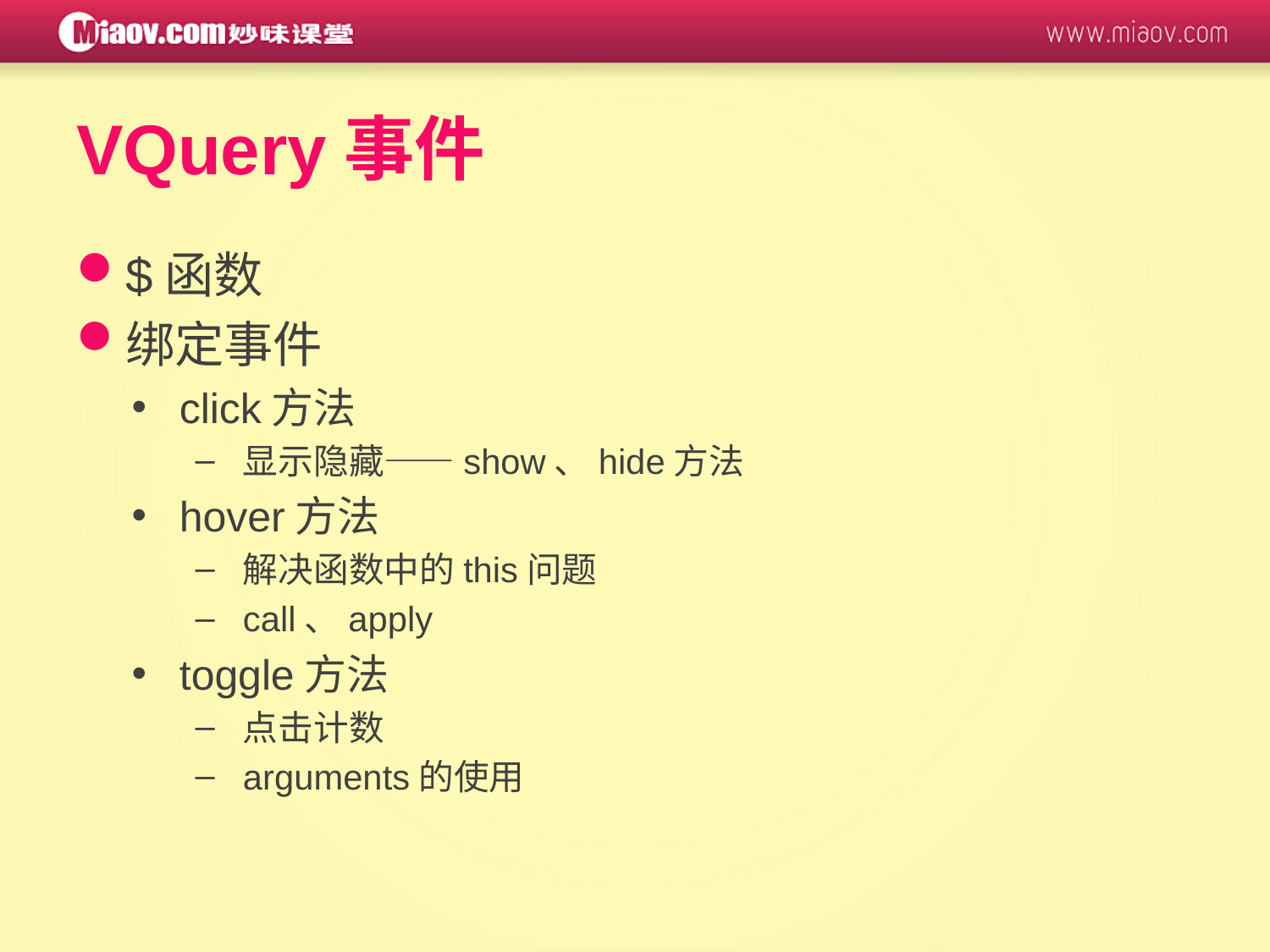

# VQuery事件
$函数
绑定事件
click方法
显示隐藏——show、hide方法
hover方法
解决函数中的this问题
call、apply
toggle方法
点击计数
arguments的使用